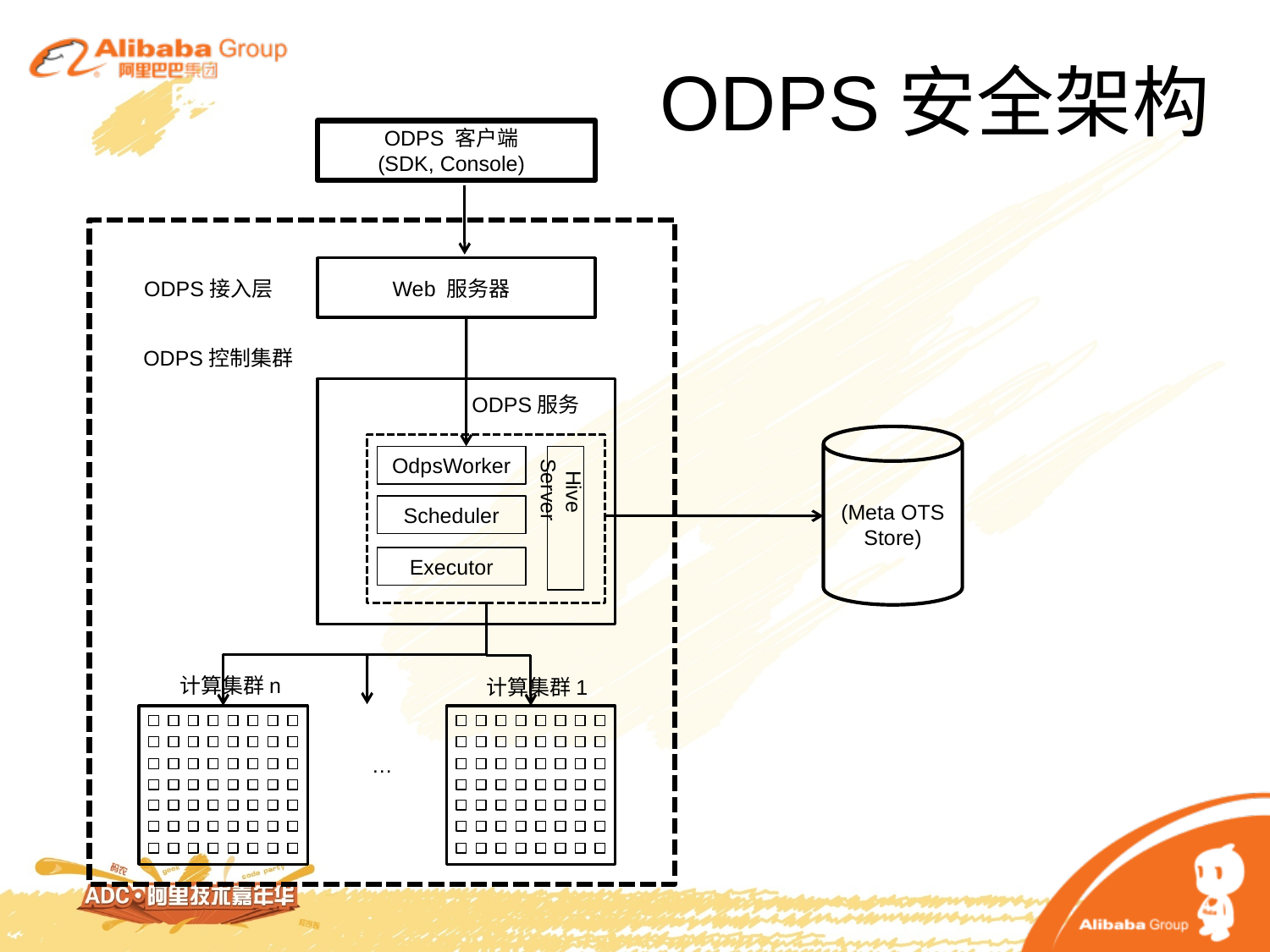

# ODPS安全架构
ODPS 客户端
(SDK, Console)

ODPS接入层
Web 服务器
ODPS控制集群

ODPS服务
(Meta OTS
Store)

OdpsWorker
  Hive Server

Scheduler
Executor
计算集群n
计算集群1

…